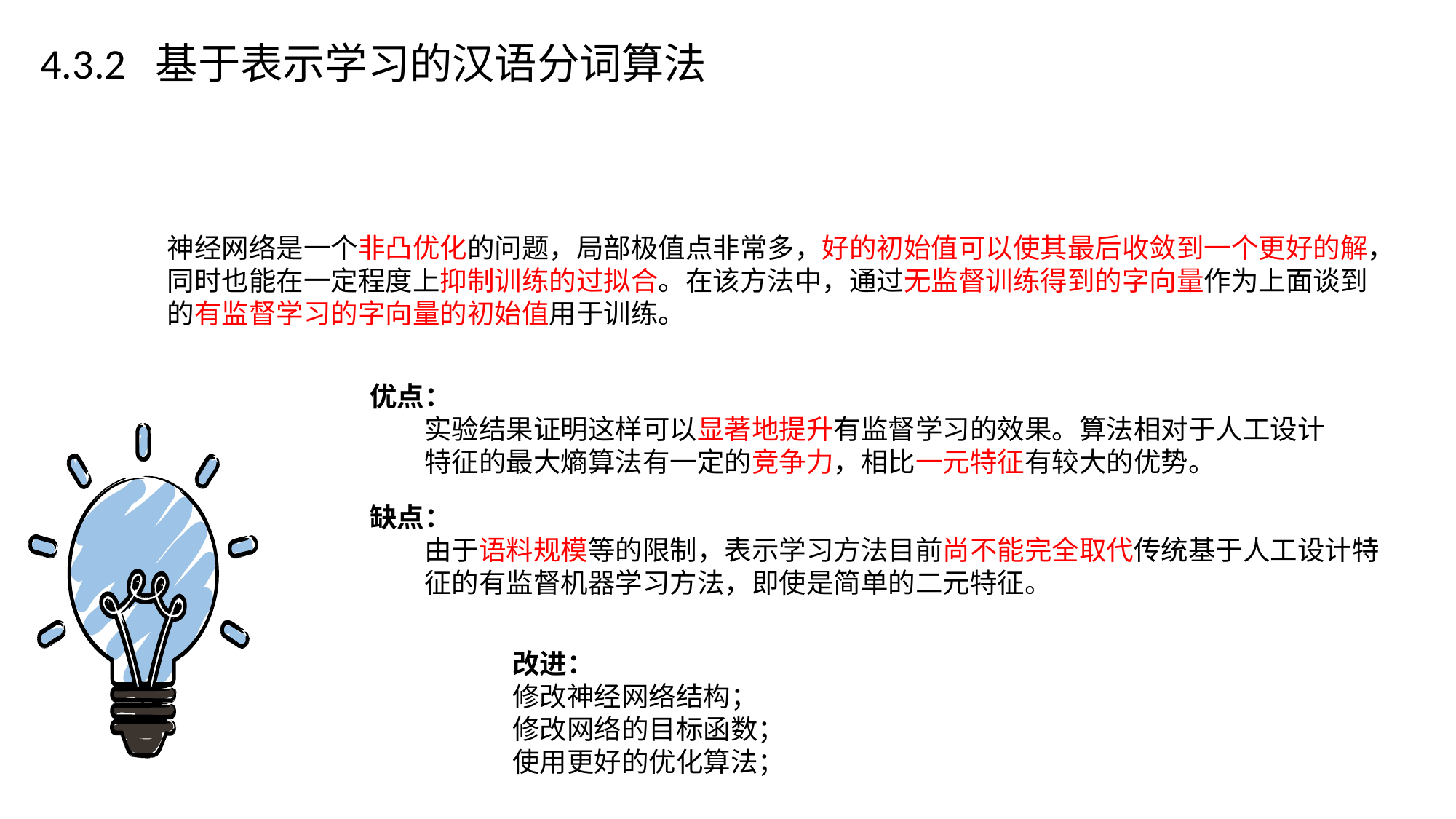

4.3.2  基于表示学习的汉语分词算法
神经网络是一个非凸优化的问题，局部极值点非常多，好的初始值可以使其最后收敛到一个更好的解，同时也能在一定程度上抑制训练的过拟合。在该方法中，通过无监督训练得到的字向量作为上面谈到的有监督学习的字向量的初始值用于训练。
优点：
实验结果证明这样可以显著地提升有监督学习的效果。算法相对于人工设计特征的最大熵算法有一定的竞争力，相比一元特征有较大的优势。

缺点：
由于语料规模等的限制，表示学习方法目前尚不能完全取代传统基于人工设计特征的有监督机器学习方法，即使是简单的二元特征。
改进：
修改神经网络结构；
修改网络的目标函数；
使用更好的优化算法；